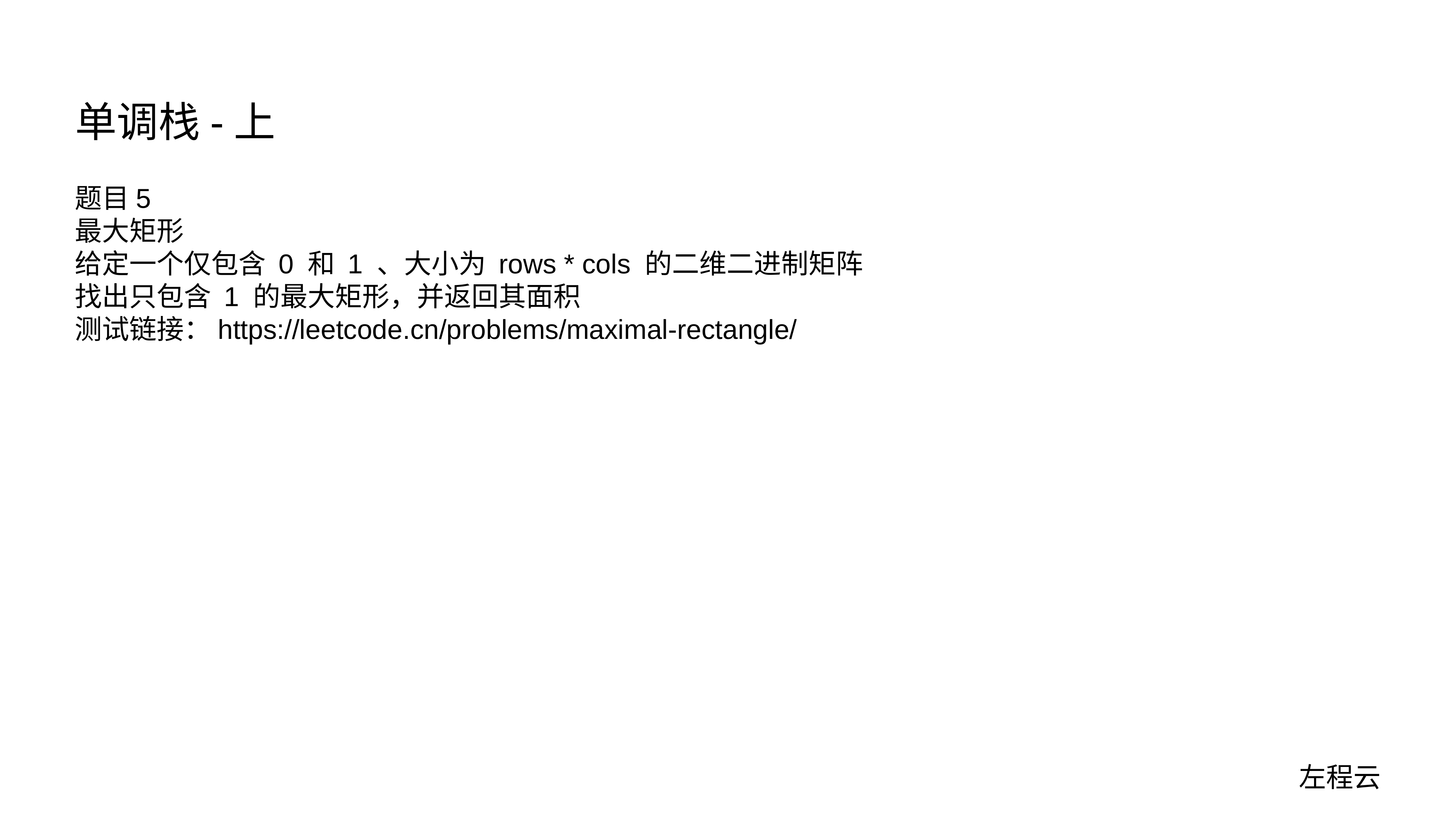

# 单调栈-上
题目5
最大矩形
给定一个仅包含 0 和 1 、大小为 rows * cols 的二维二进制矩阵
找出只包含 1 的最大矩形，并返回其面积
测试链接：https://leetcode.cn/problems/maximal-rectangle/
左程云